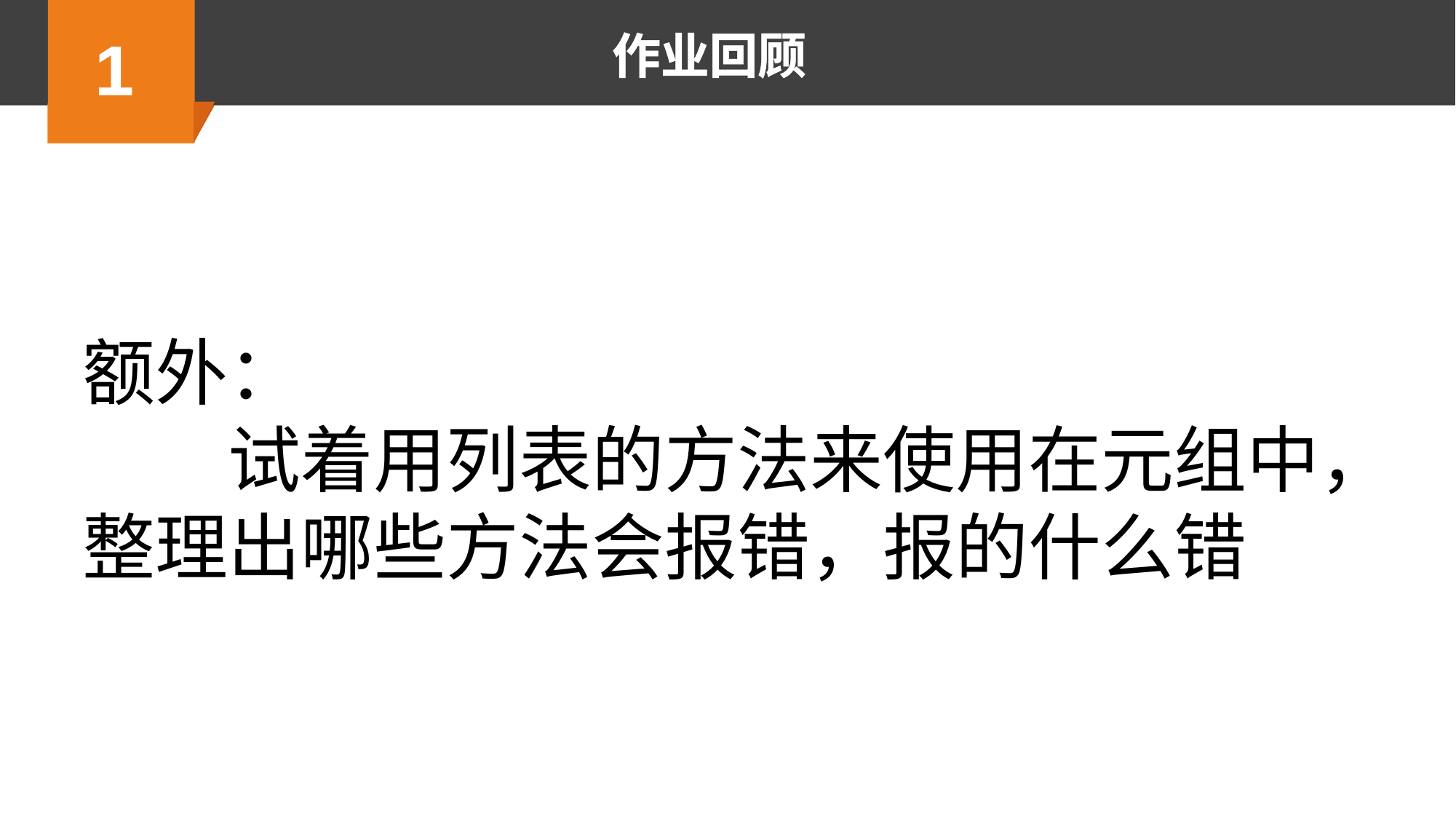

1
作业回顾
额外：
试着用列表的方法来使用在元组中，整理出哪些方法会报错，报的什么错